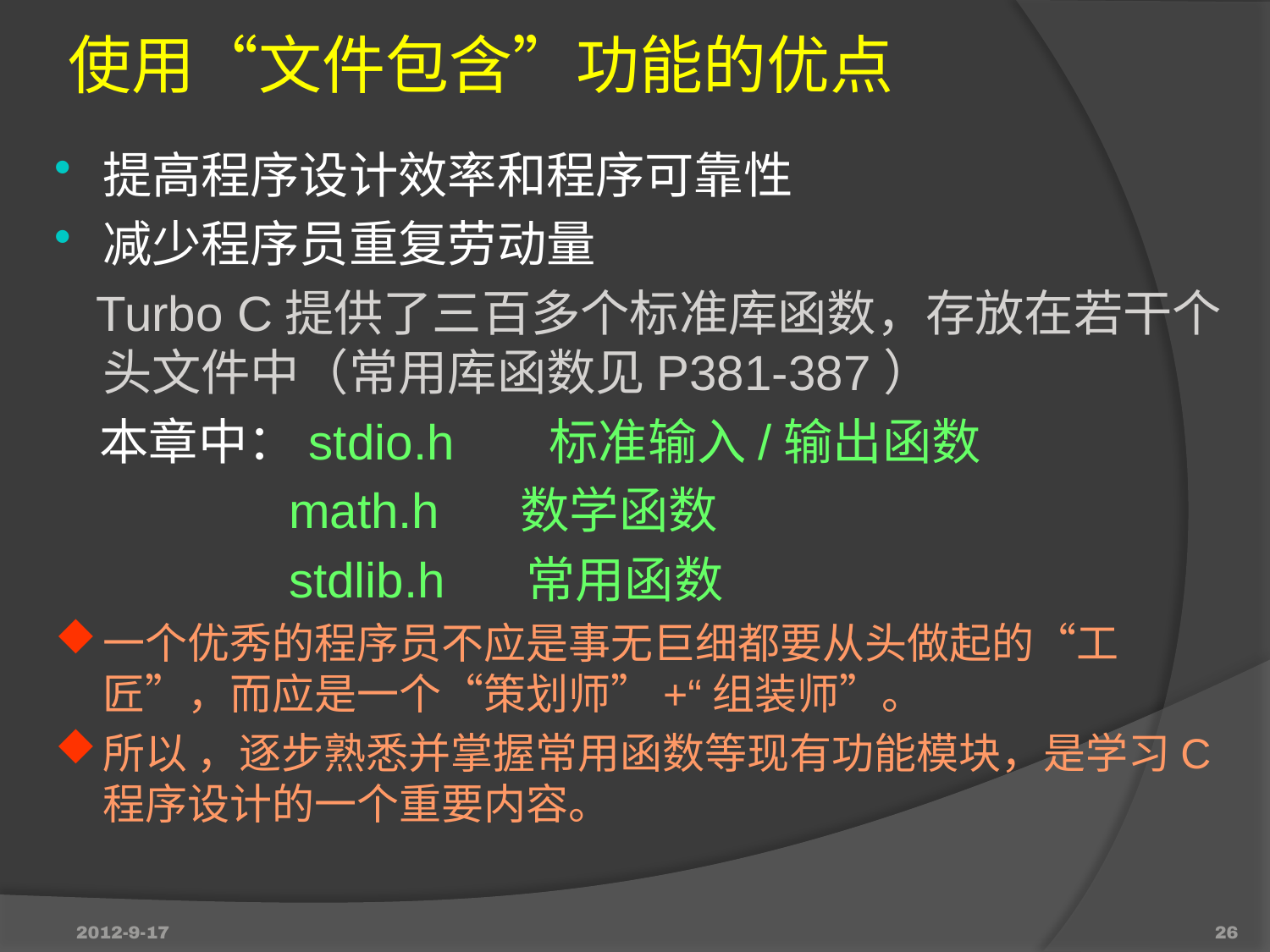

使用“文件包含”功能的优点
提高程序设计效率和程序可靠性
减少程序员重复劳动量
   Turbo C提供了三百多个标准库函数，存放在若干个头文件中（常用库函数见P381-387）
   本章中：stdio.h      标准输入/输出函数
                 math.h     数学函数
                 stdlib.h     常用函数
一个优秀的程序员不应是事无巨细都要从头做起的“工匠”，而应是一个“策划师”+“组装师”。
所以 ，逐步熟悉并掌握常用函数等现有功能模块，是学习C程序设计的一个重要内容。
2012-9-17
26